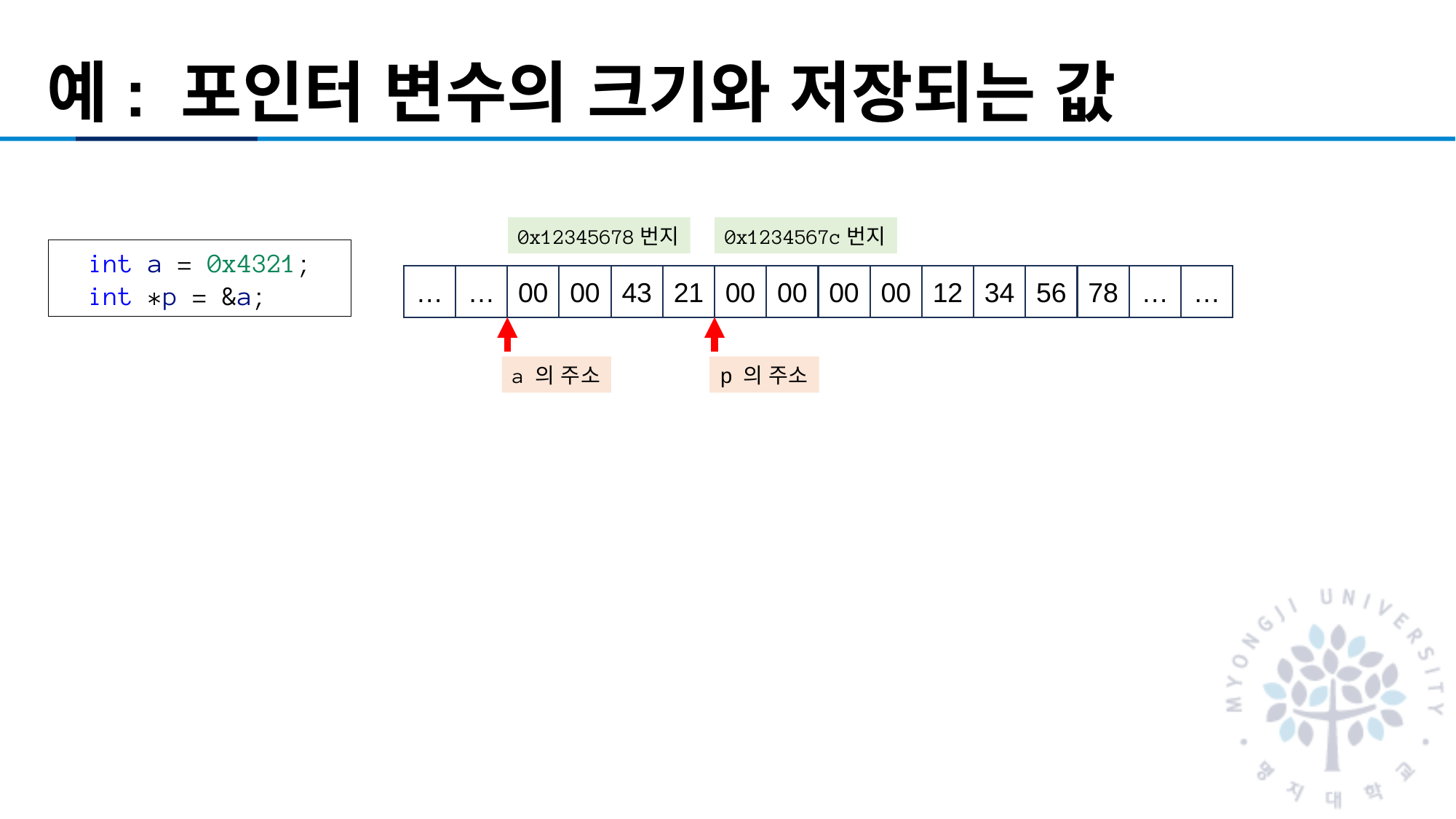

# 예: 포인터 변수의 크기와 저장되는 값
0x12345678번지
0x1234567c번지
  int a = 0x4321;
  int *p = &a;
…
…
00
00
43
21
00
00
00
00
12
34
56
78
…
…
a 의 주소
p 의 주소